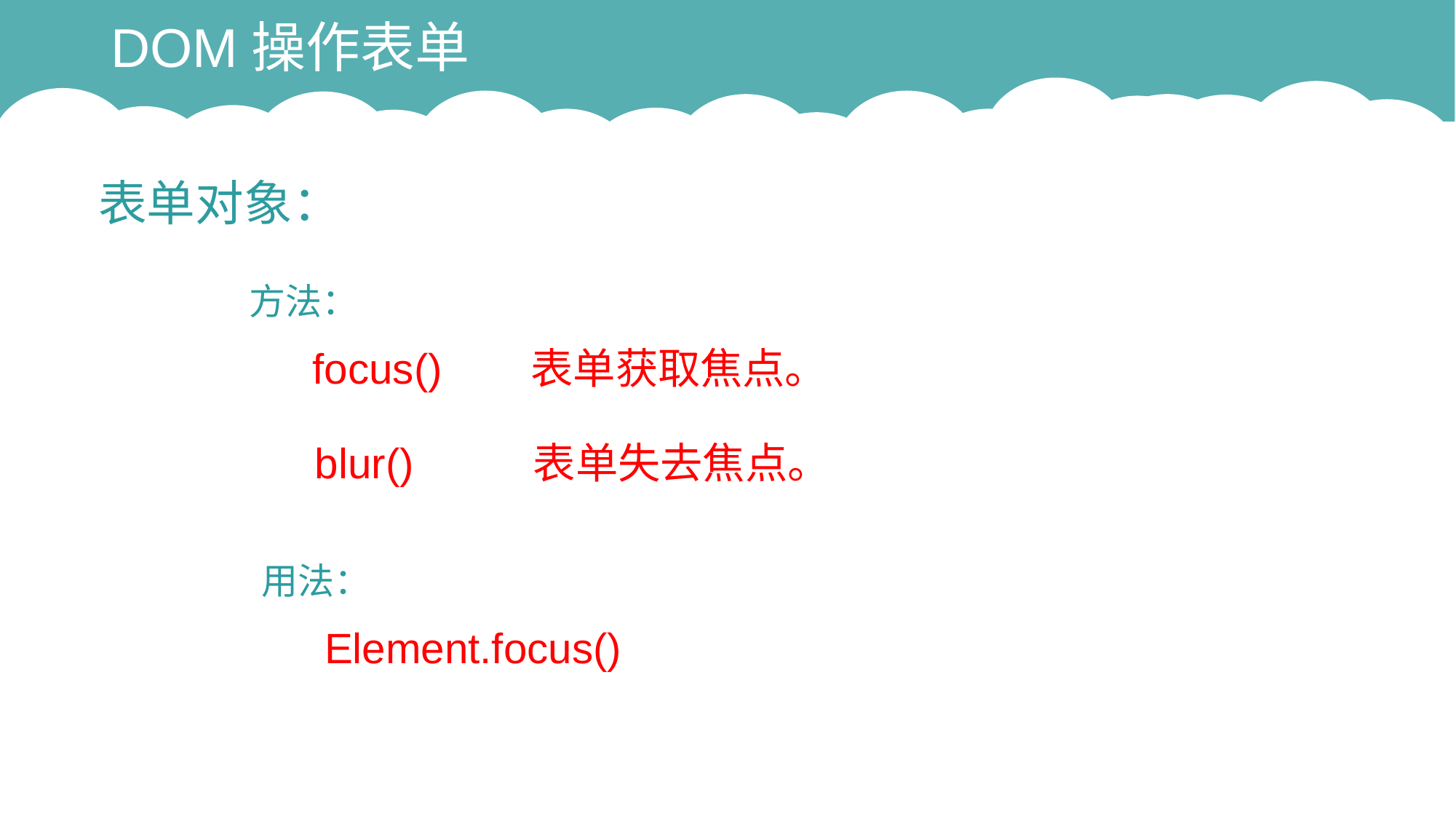

# DOM操作表单
表单对象：
方法：
focus()	表单获取焦点。
blur()		表单失去焦点。
用法：
Element.focus()